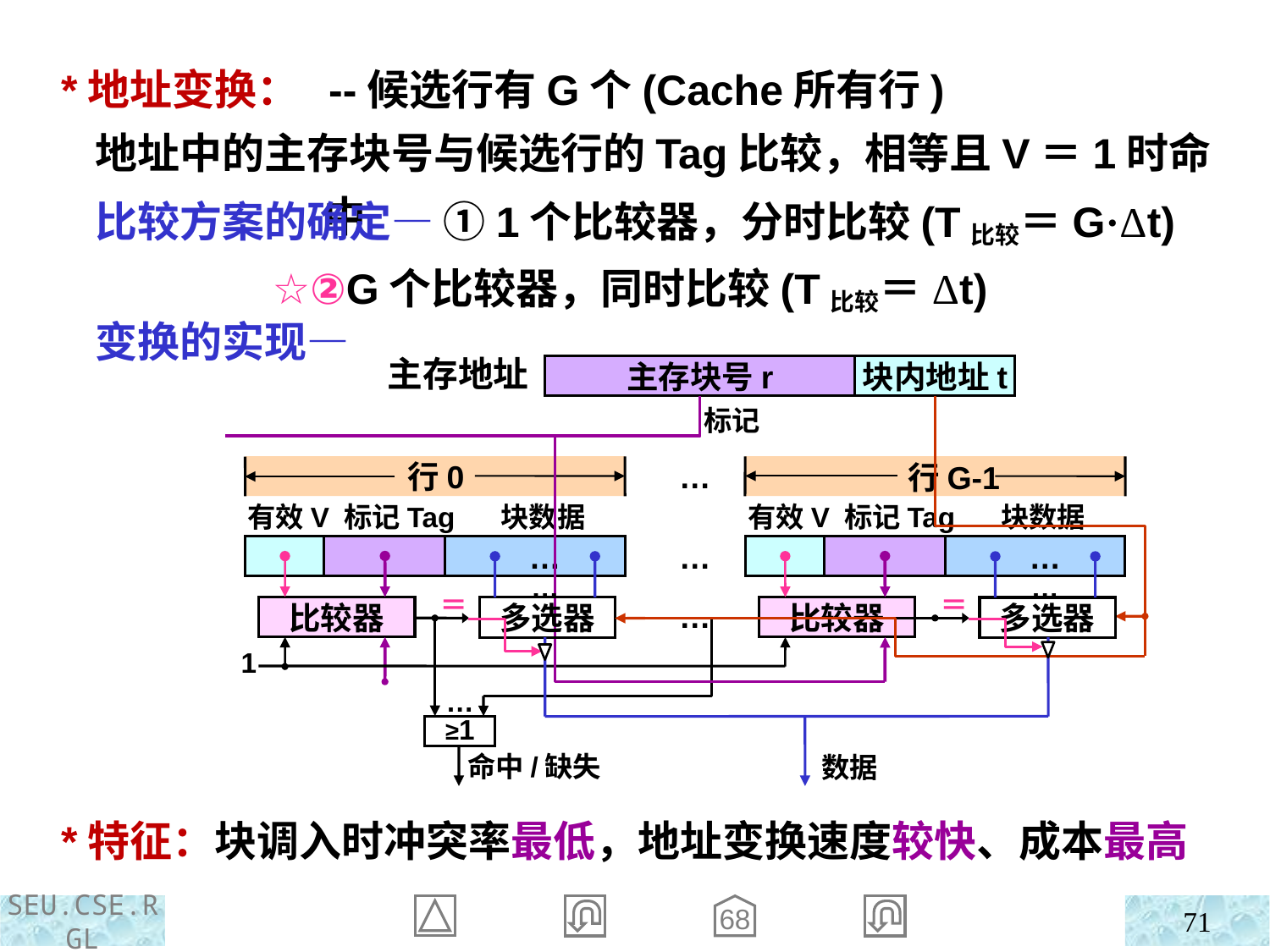

*地址变换：  --候选行有G个(Cache所有行)
     地址中的主存块号与候选行的Tag比较，相等且V＝1时命中
     比较方案的确定— ①1个比较器，分时比较(T比较＝G·Δt)
                    ☆②G个比较器，同时比较(T比较＝Δt)
     变换的实现—
主存地址
主存块号r
块内地址t
标记

1

…

≥1

命中/缺失

…
…
多选器
多选器

数据
行0

…

行G-1

有效V 标记Tag     块数据
有效V 标记Tag     块数据

…
…
…
＝
＝
…
比较器
比较器

  *特征：块调入时冲突率最低，地址变换速度较快、成本最高
68

71